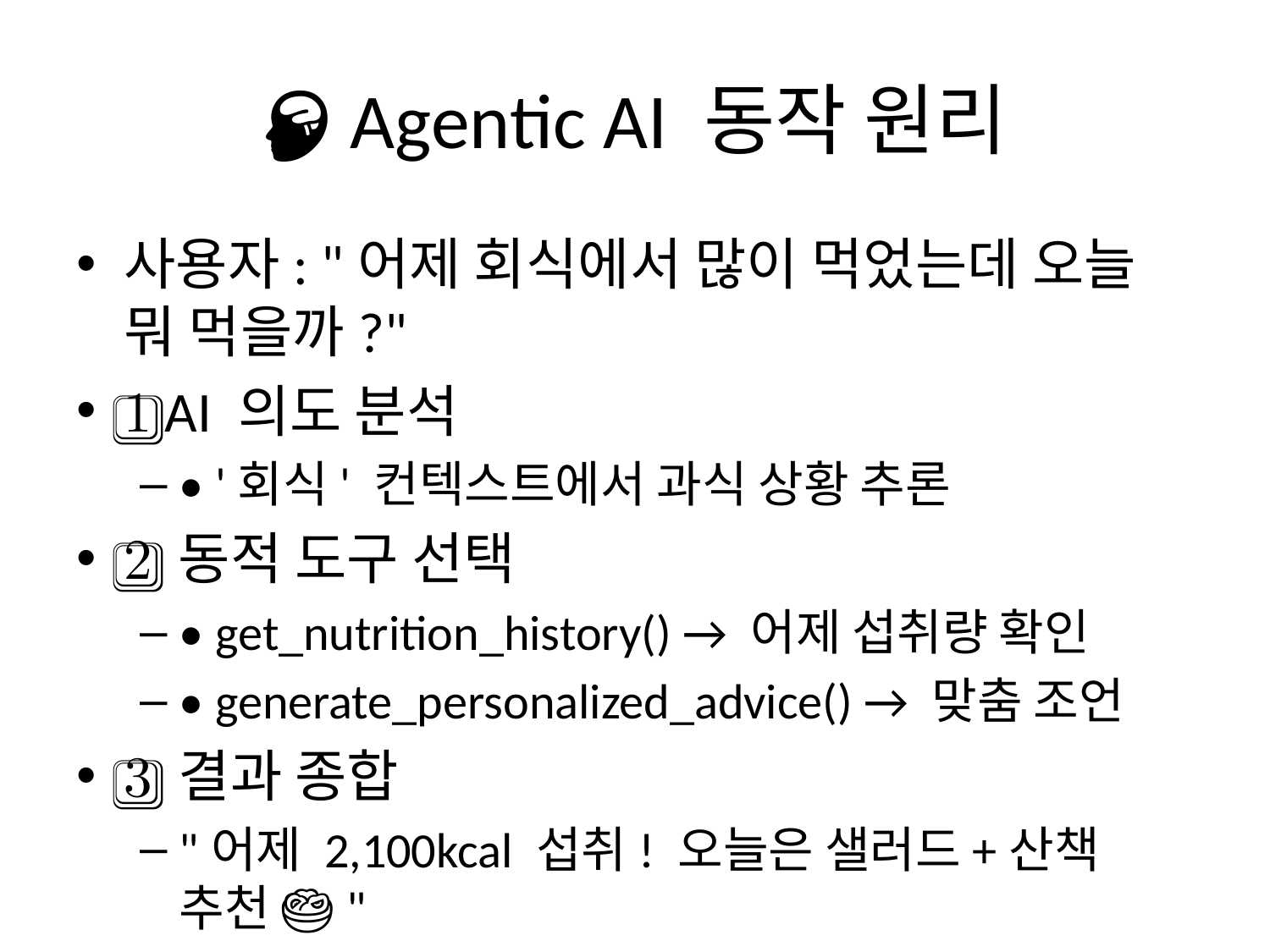

# 🧠 Agentic AI 동작 원리
사용자: "어제 회식에서 많이 먹었는데 오늘 뭐 먹을까?"
1️⃣ AI 의도 분석
• '회식' 컨텍스트에서 과식 상황 추론
2️⃣ 동적 도구 선택
• get_nutrition_history() → 어제 섭취량 확인
• generate_personalized_advice() → 맞춤 조언
3️⃣ 결과 종합
"어제 2,100kcal 섭취! 오늘은 샐러드+산책 추천 🥗"